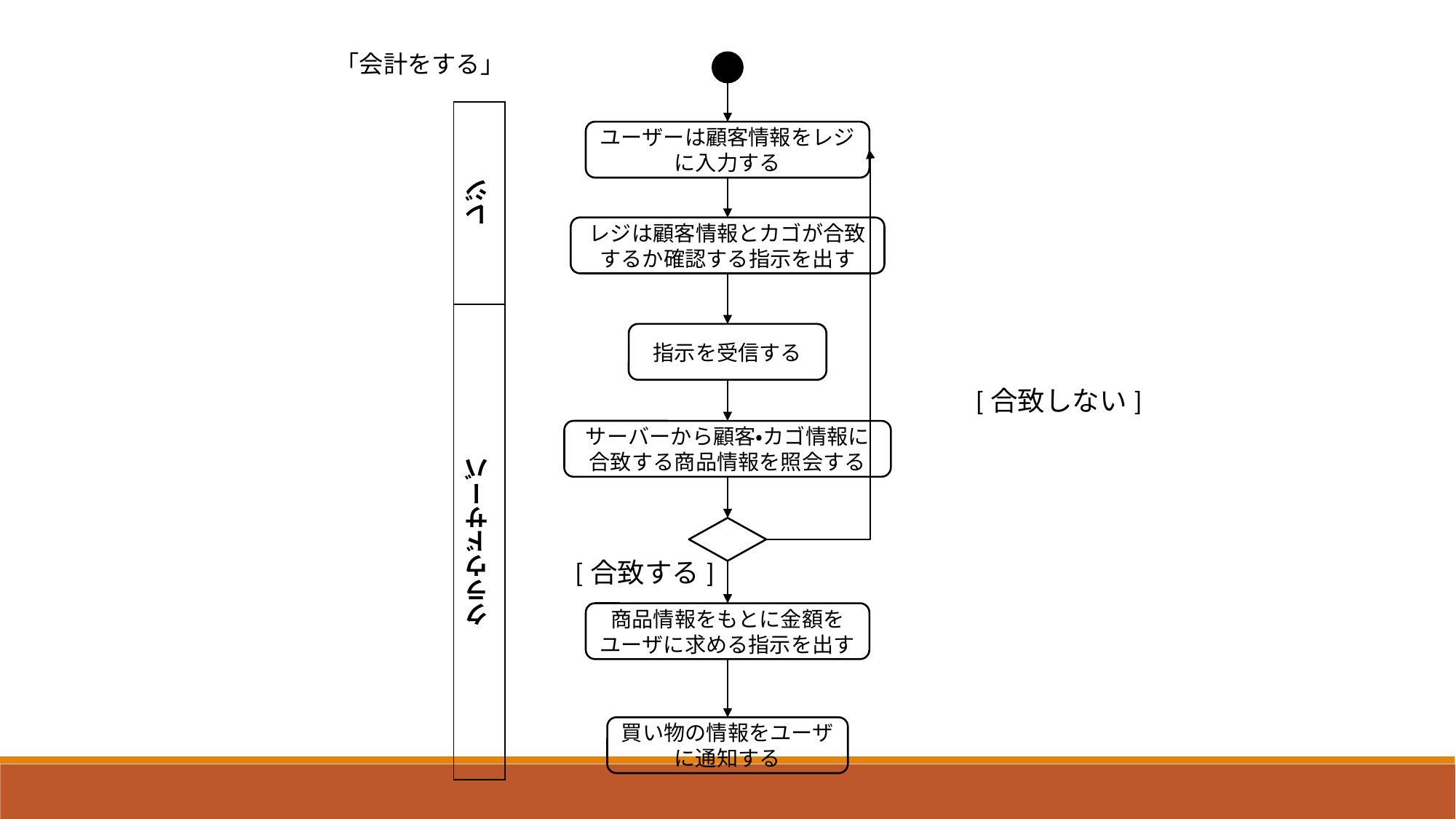

「会計をする」

ユーザーは顧客情報をレジに入力する
サーバーから顧客・カゴ情報に合致する商品情報を照会する
商品情報をもとに金額をユーザに求める指示を出す
買い物の情報をユーザに通知する
レジは顧客情報とカゴが合致するか確認する指示を出す

| レジ |
| --- |
| クラウドサーバ |
指示を受信する
[合致しない]
[合致する]